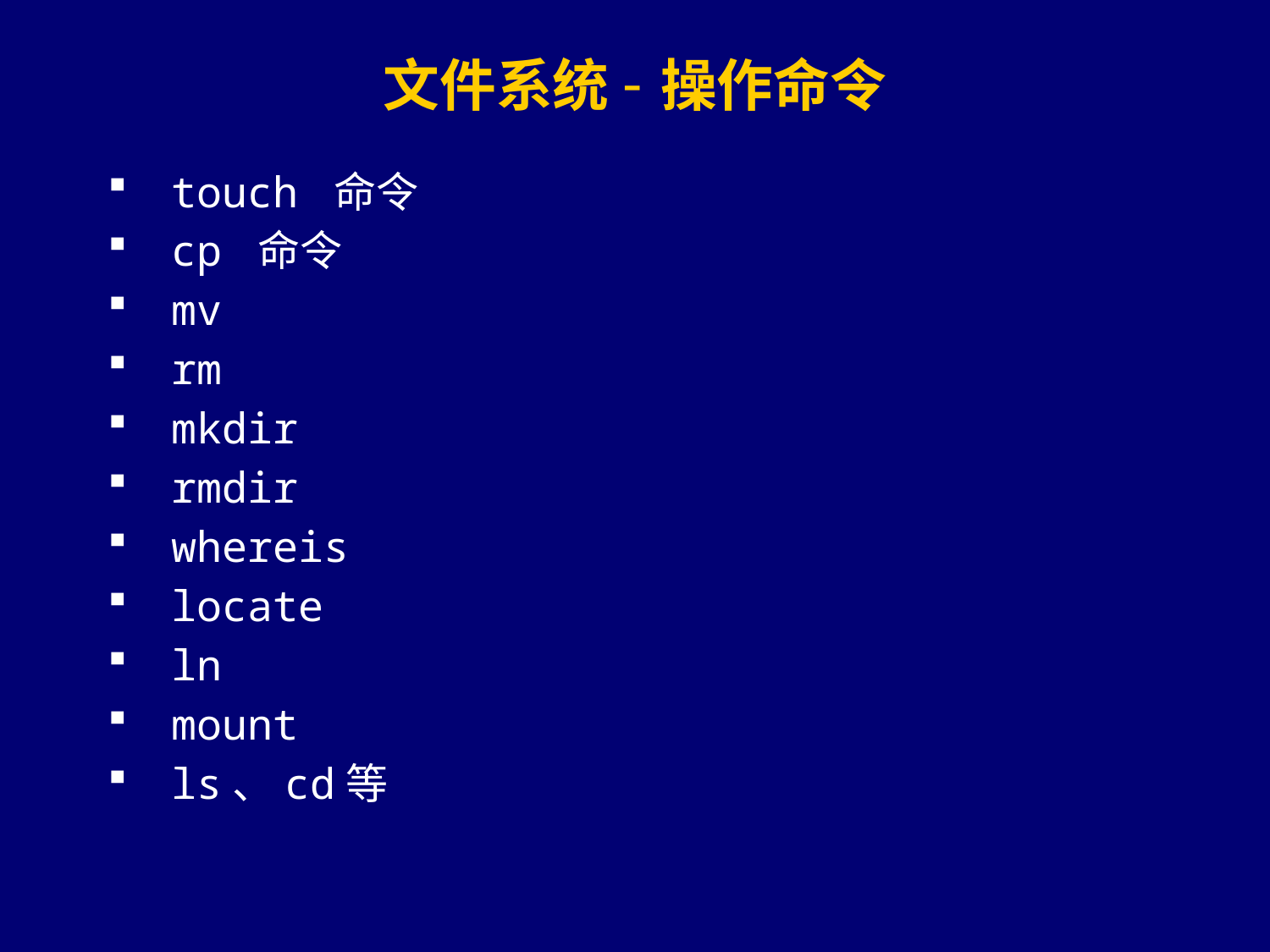

# 文件系统-操作命令
touch 命令
cp 命令
mv
rm
mkdir
rmdir
whereis
locate
ln
mount
ls、cd等